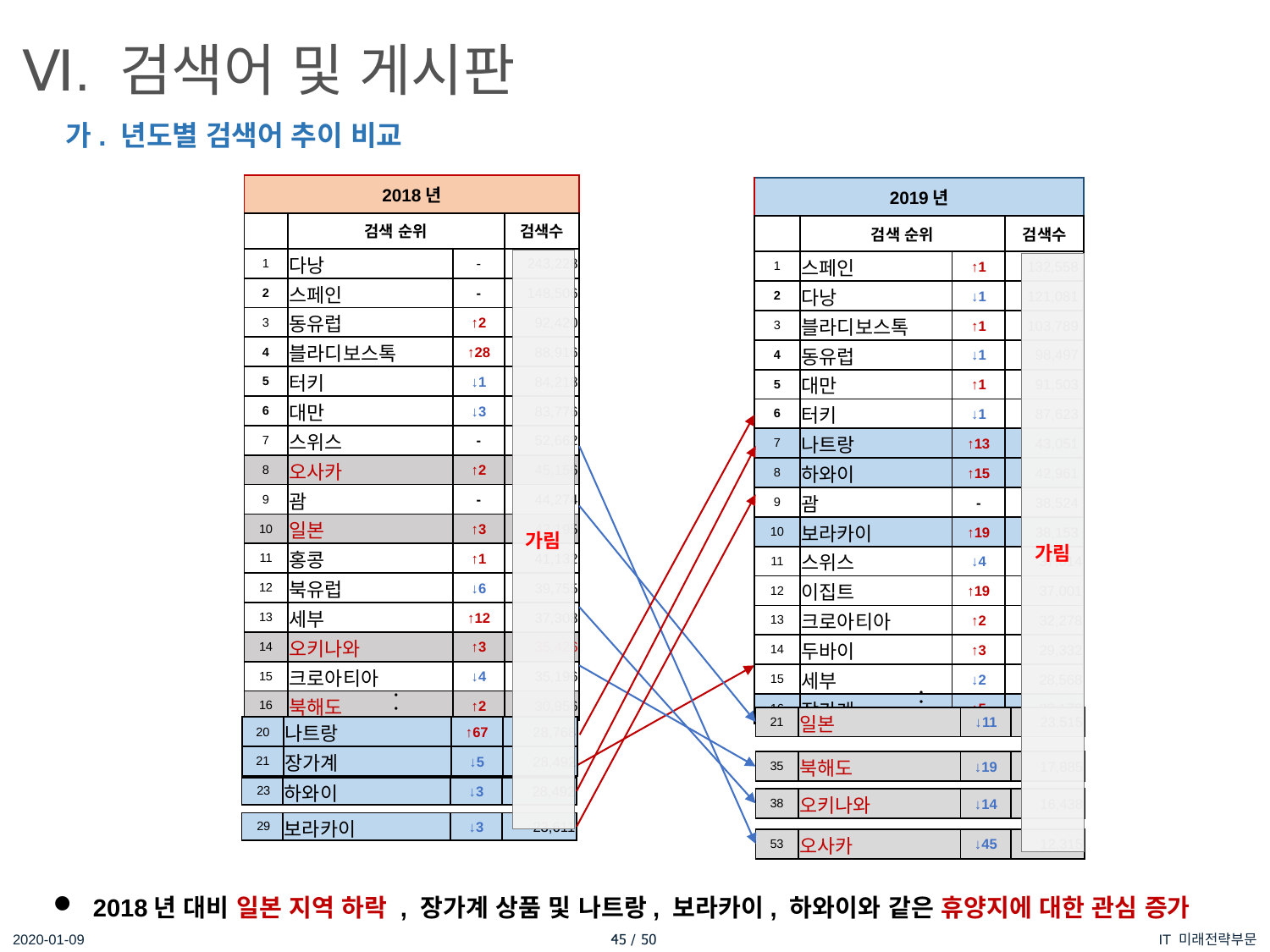

Ⅵ. 검색어 및 게시판
가. 년도별 검색어 추이 비교
| 2018년 |  |  |  |
| --- | --- | --- | --- |
|  | 검색 순위 |  | 검색수 |
| 1 | 다낭 | - | 243,228 |
| 2 | 스페인 | - | 148,506 |
| 3 | 동유럽 | ↑2 | 92,420 |
| 4 | 블라디보스톡 | ↑28 | 88,916 |
| 5 | 터키 | ↓1 | 84,218 |
| 6 | 대만 | ↓3 | 83,776 |
| 7 | 스위스 | - | 52,662 |
| 8 | 오사카 | ↑2 | 45,156 |
| 9 | 괌 | - | 44,274 |
| 10 | 일본 | ↑3 | 42,195 |
| 11 | 홍콩 | ↑1 | 41,132 |
| 12 | 북유럽 | ↓6 | 39,755 |
| 13 | 세부 | ↑12 | 37,308 |
| 14 | 오키나와 | ↑3 | 35,426 |
| 15 | 크로아티아 | ↓4 | 35,196 |
| 16 | 북해도 | ↑2 | 30,956 |
| 2019년 |  |  |  |
| --- | --- | --- | --- |
|  | 검색 순위 |  | 검색수 |
| 1 | 스페인 | ↑1 | 132,558 |
| 2 | 다낭 | ↓1 | 121,081 |
| 3 | 블라디보스톡 | ↑1 | 103,789 |
| 4 | 동유럽 | ↓1 | 98,497 |
| 5 | 대만 | ↑1 | 91,503 |
| 6 | 터키 | ↓1 | 87,623 |
| 7 | 나트랑 | ↑13 | 43,051 |
| 8 | 하와이 | ↑15 | 42,961 |
| 9 | 괌 | - | 38,524 |
| 10 | 보라카이 | ↑19 | 38,153 |
| 11 | 스위스 | ↓4 | 37,014 |
| 12 | 이집트 | ↑19 | 37,001 |
| 13 | 크로아티아 | ↑2 | 32,278 |
| 14 | 두바이 | ↑3 | 29,332 |
| 15 | 세부 | ↓2 | 28,568 |
| 16 | 장가계 | ↑5 | 28,178 |
가림
가림
. .
.  .
| 21 | 일본 | ↓11 | 23,515 |
| --- | --- | --- | --- |
| 20 | 나트랑 | ↑67 | 28,768 |
| --- | --- | --- | --- |
| 21 | 장가계 | ↓5 | 28,492 |
| 35 | 북해도 | ↓19 | 17,885 |
| --- | --- | --- | --- |
| 23 | 하와이 | ↓3 | 28,492 |
| --- | --- | --- | --- |
| 38 | 오키나와 | ↓14 | 16,438 |
| --- | --- | --- | --- |
| 29 | 보라카이 | ↓3 | 23,611 |
| --- | --- | --- | --- |
| 53 | 오사카 | ↓45 | 12,315 |
| --- | --- | --- | --- |
2018년 대비 일본 지역 하락 , 장가계 상품 및 나트랑, 보라카이, 하와이와 같은 휴양지에 대한 관심 증가
IT 미래전략부문
45 / 50
2020-01-09